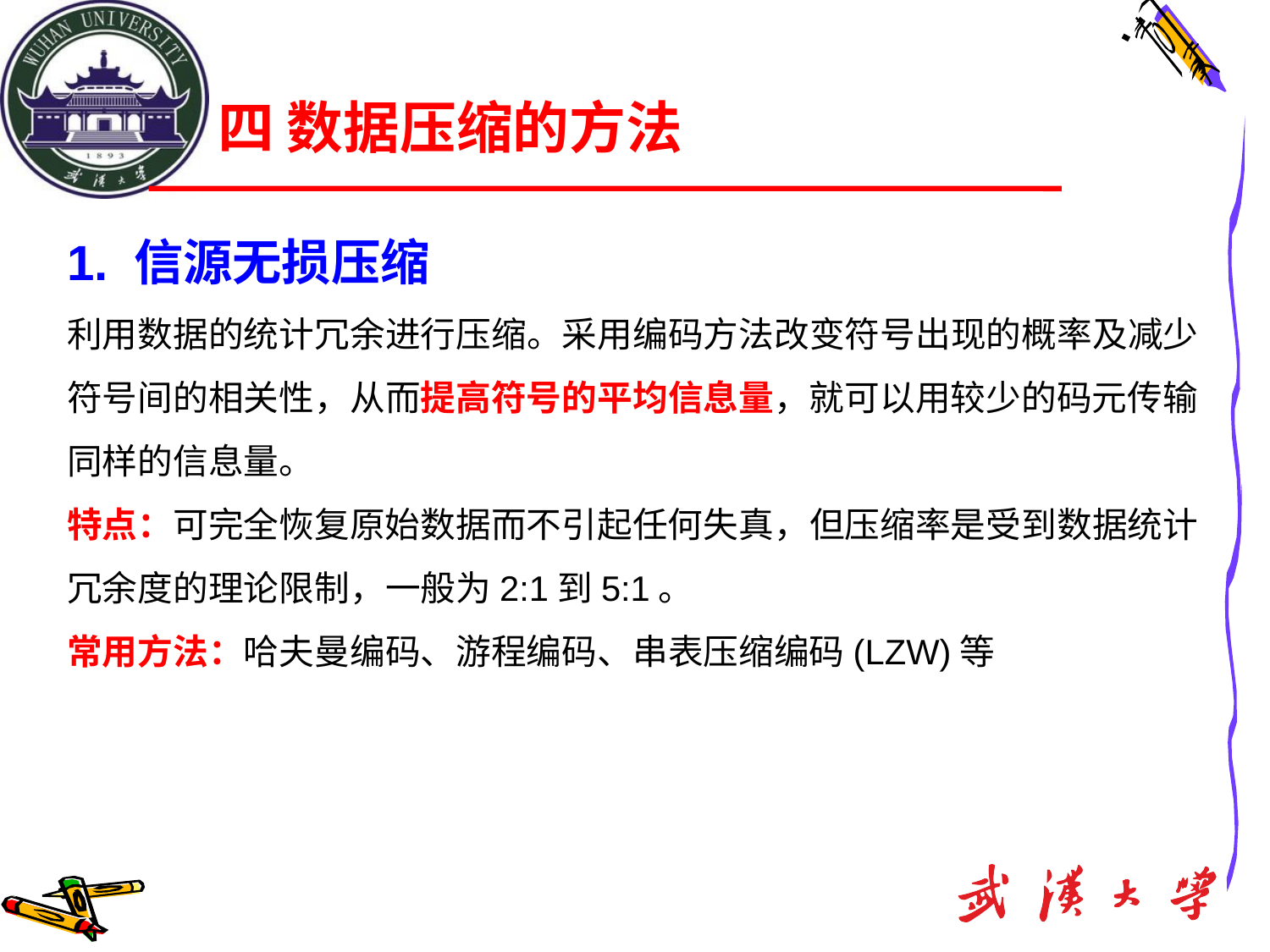

# 四 数据压缩的方法
1. 信源无损压缩
利用数据的统计冗余进行压缩。采用编码方法改变符号出现的概率及减少符号间的相关性，从而提高符号的平均信息量，就可以用较少的码元传输同样的信息量。
特点：可完全恢复原始数据而不引起任何失真，但压缩率是受到数据统计冗余度的理论限制，一般为2:1到5:1。
常用方法：哈夫曼编码、游程编码、串表压缩编码(LZW)等